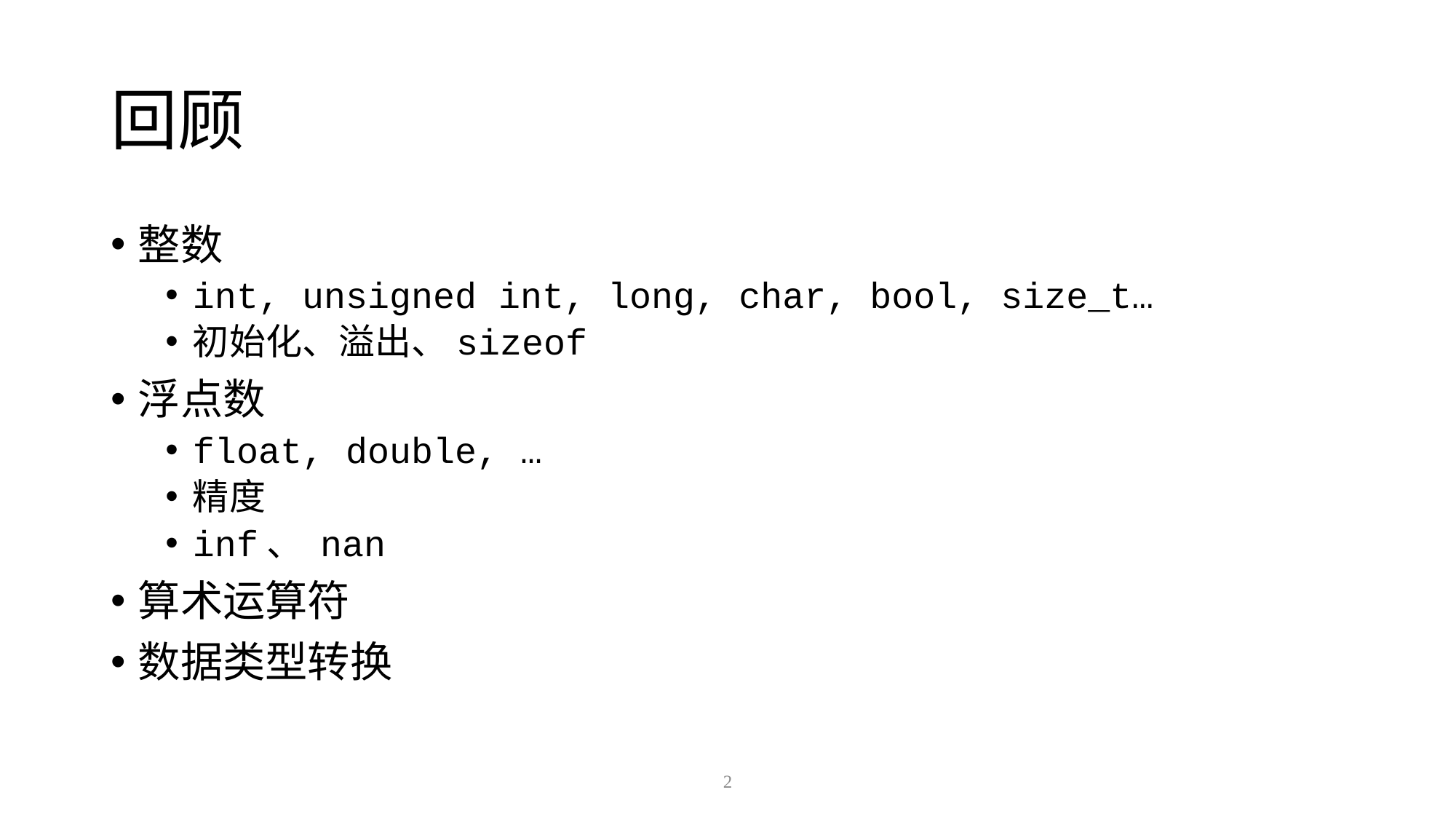

# 回顾
整数
int, unsigned int, long, char, bool, size_t…
初始化、溢出、sizeof
浮点数
float, double, …
精度
inf、 nan
算术运算符
数据类型转换
2